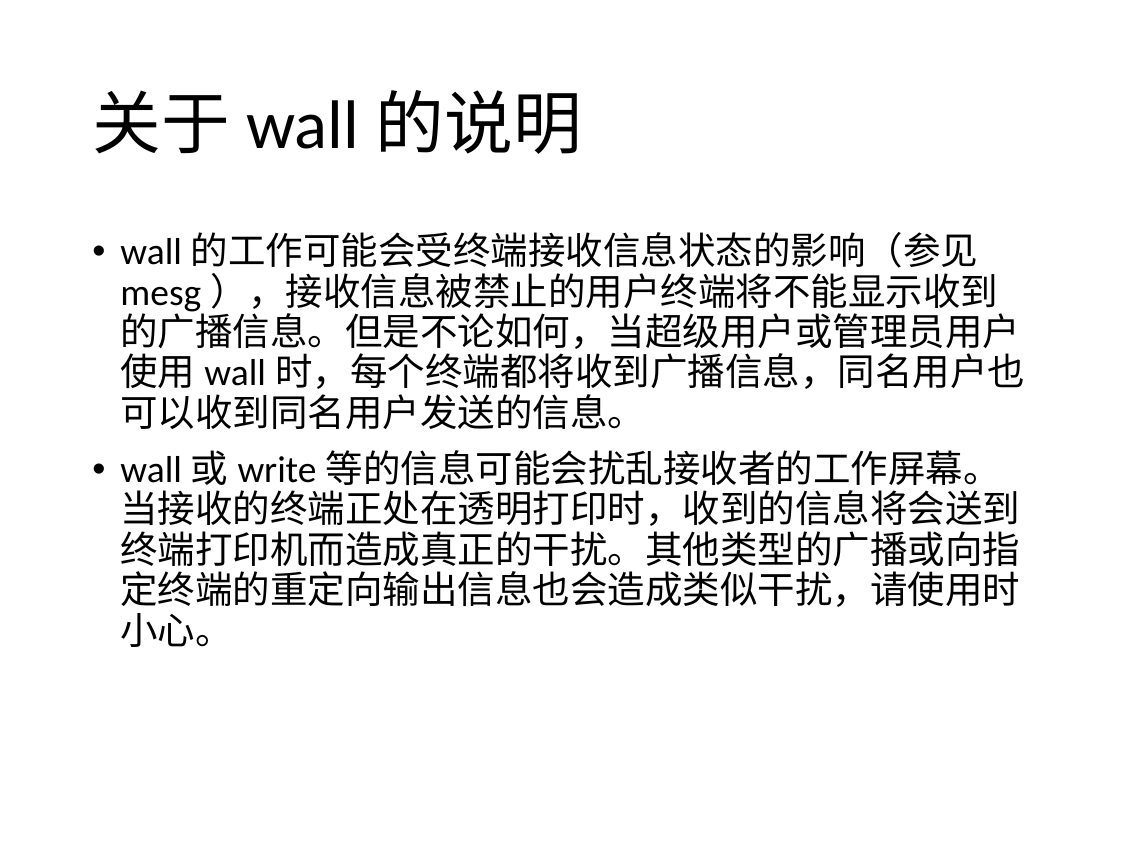

# 关于wall的说明
wall的工作可能会受终端接收信息状态的影响（参见mesg），接收信息被禁止的用户终端将不能显示收到的广播信息。但是不论如何，当超级用户或管理员用户使用wall时，每个终端都将收到广播信息，同名用户也可以收到同名用户发送的信息。
wall或write等的信息可能会扰乱接收者的工作屏幕。当接收的终端正处在透明打印时，收到的信息将会送到终端打印机而造成真正的干扰。其他类型的广播或向指定终端的重定向输出信息也会造成类似干扰，请使用时小心。